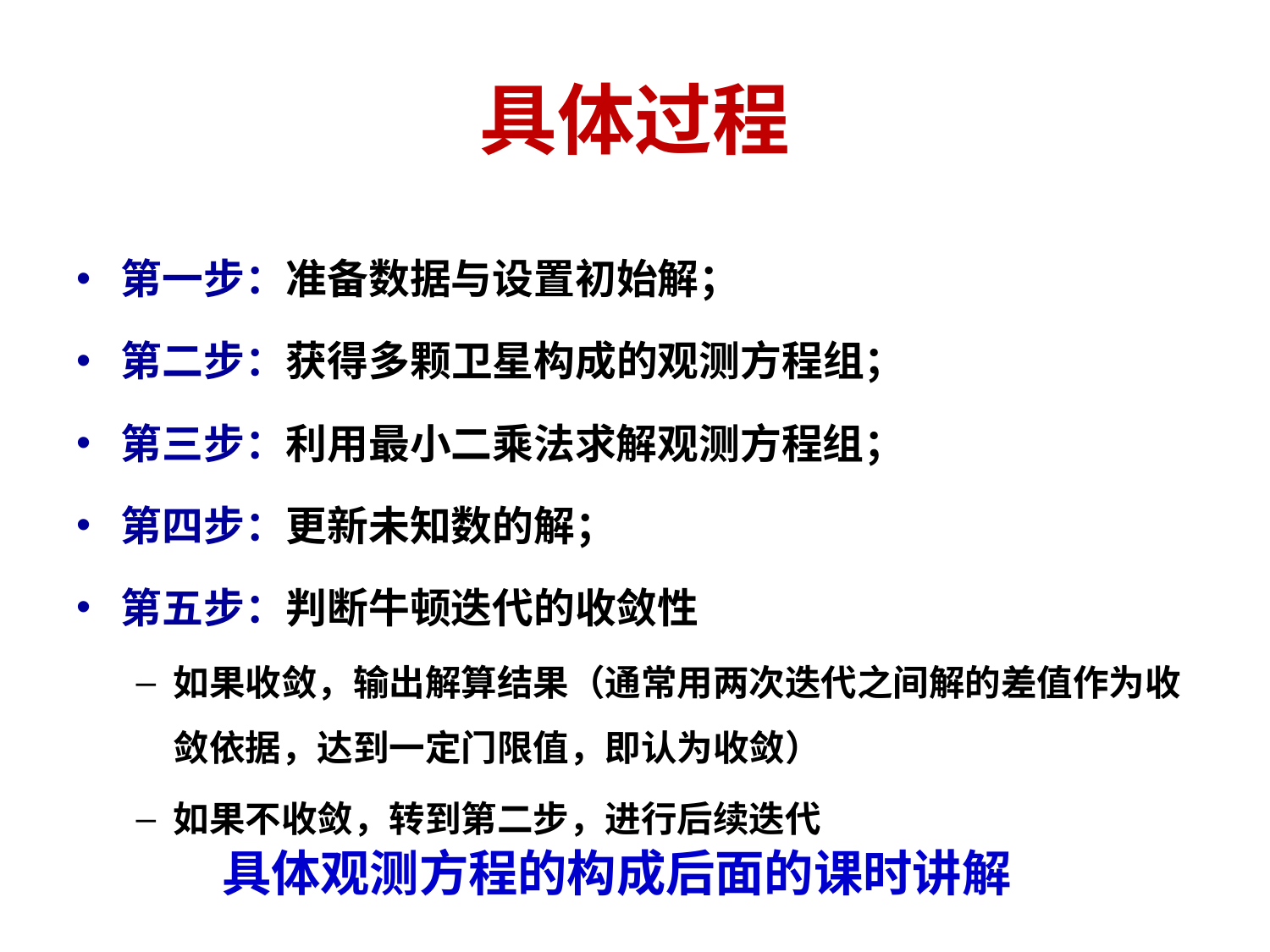

# 具体过程
第一步：准备数据与设置初始解；
第二步：获得多颗卫星构成的观测方程组；
第三步：利用最小二乘法求解观测方程组；
第四步：更新未知数的解；
第五步：判断牛顿迭代的收敛性
如果收敛，输出解算结果（通常用两次迭代之间解的差值作为收敛依据，达到一定门限值，即认为收敛）
如果不收敛，转到第二步，进行后续迭代

具体观测方程的构成后面的课时讲解